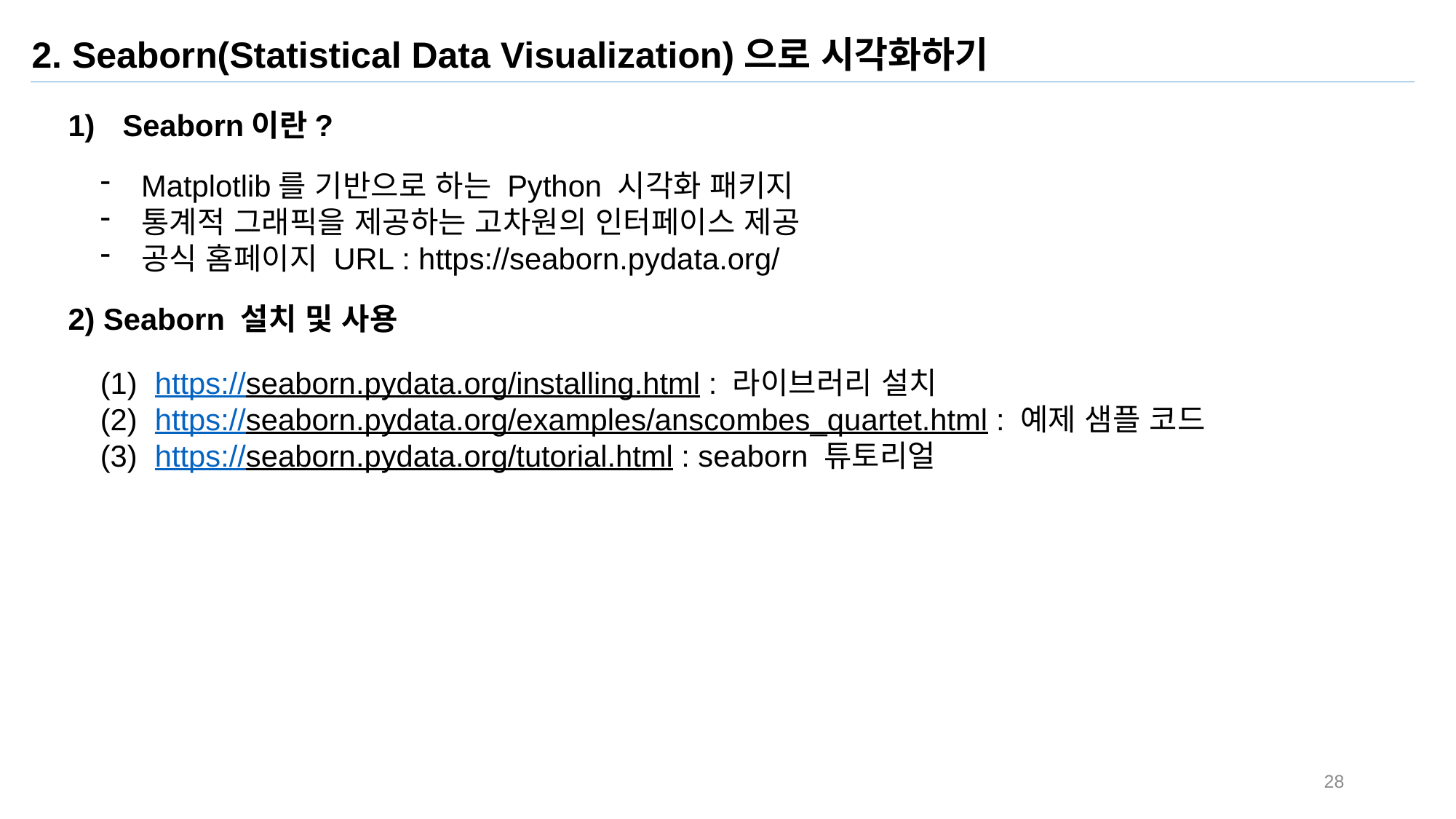

2. Seaborn(Statistical Data Visualization)으로 시각화하기
Seaborn이란?

Matplotlib를 기반으로 하는 Python 시각화 패키지
통계적 그래픽을 제공하는 고차원의 인터페이스 제공
공식 홈페이지 URL : https://seaborn.pydata.org/
2) Seaborn 설치 및 사용
https://seaborn.pydata.org/installing.html : 라이브러리 설치
https://seaborn.pydata.org/examples/anscombes_quartet.html : 예제 샘플 코드
https://seaborn.pydata.org/tutorial.html : seaborn 튜토리얼

28